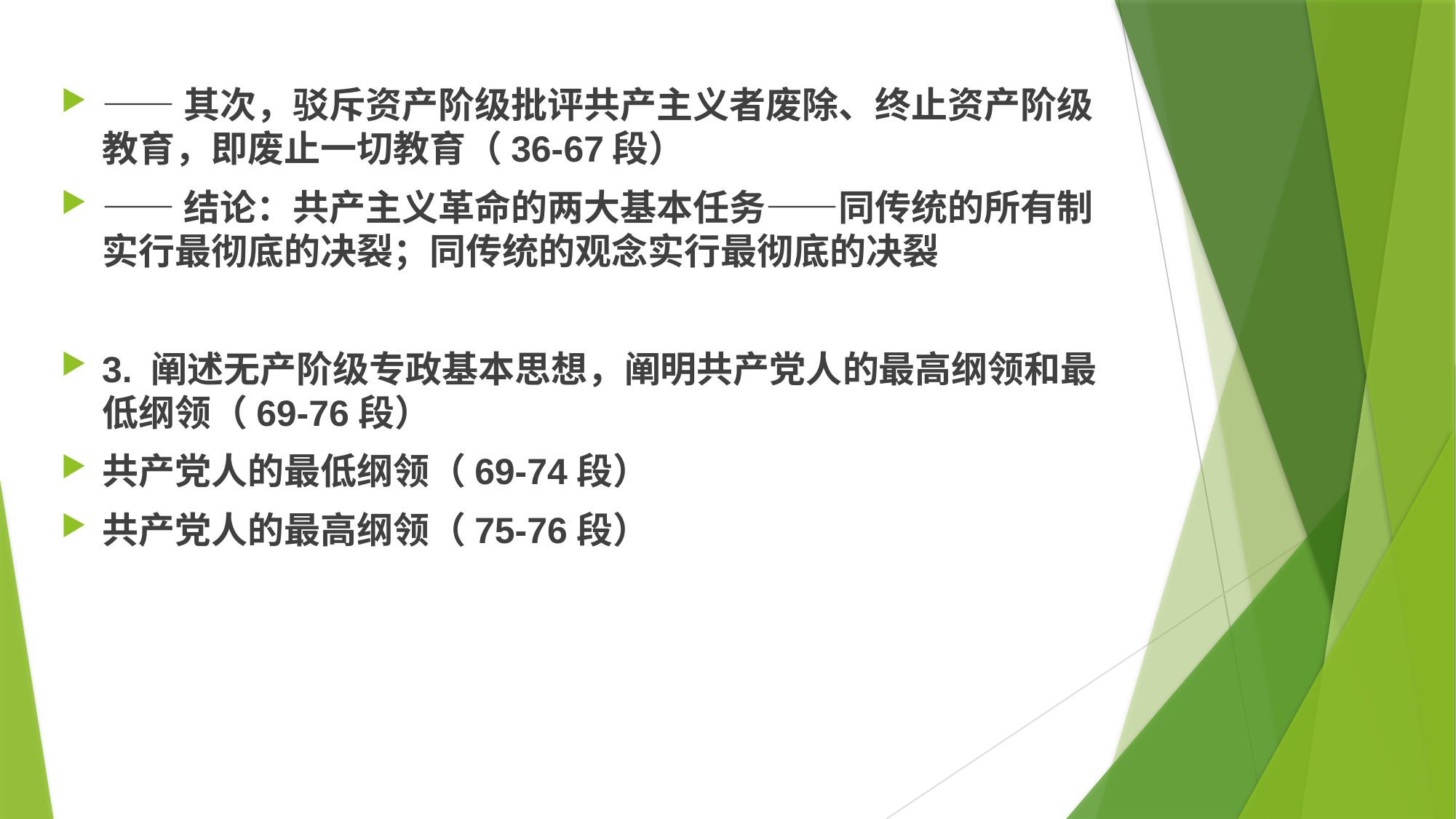

——其次，驳斥资产阶级批评共产主义者废除、终止资产阶级教育，即废止一切教育（36-67段）
——结论：共产主义革命的两大基本任务——同传统的所有制实行最彻底的决裂；同传统的观念实行最彻底的决裂

3. 阐述无产阶级专政基本思想，阐明共产党人的最高纲领和最低纲领（69-76段）
共产党人的最低纲领（69-74段）
共产党人的最高纲领（75-76段）